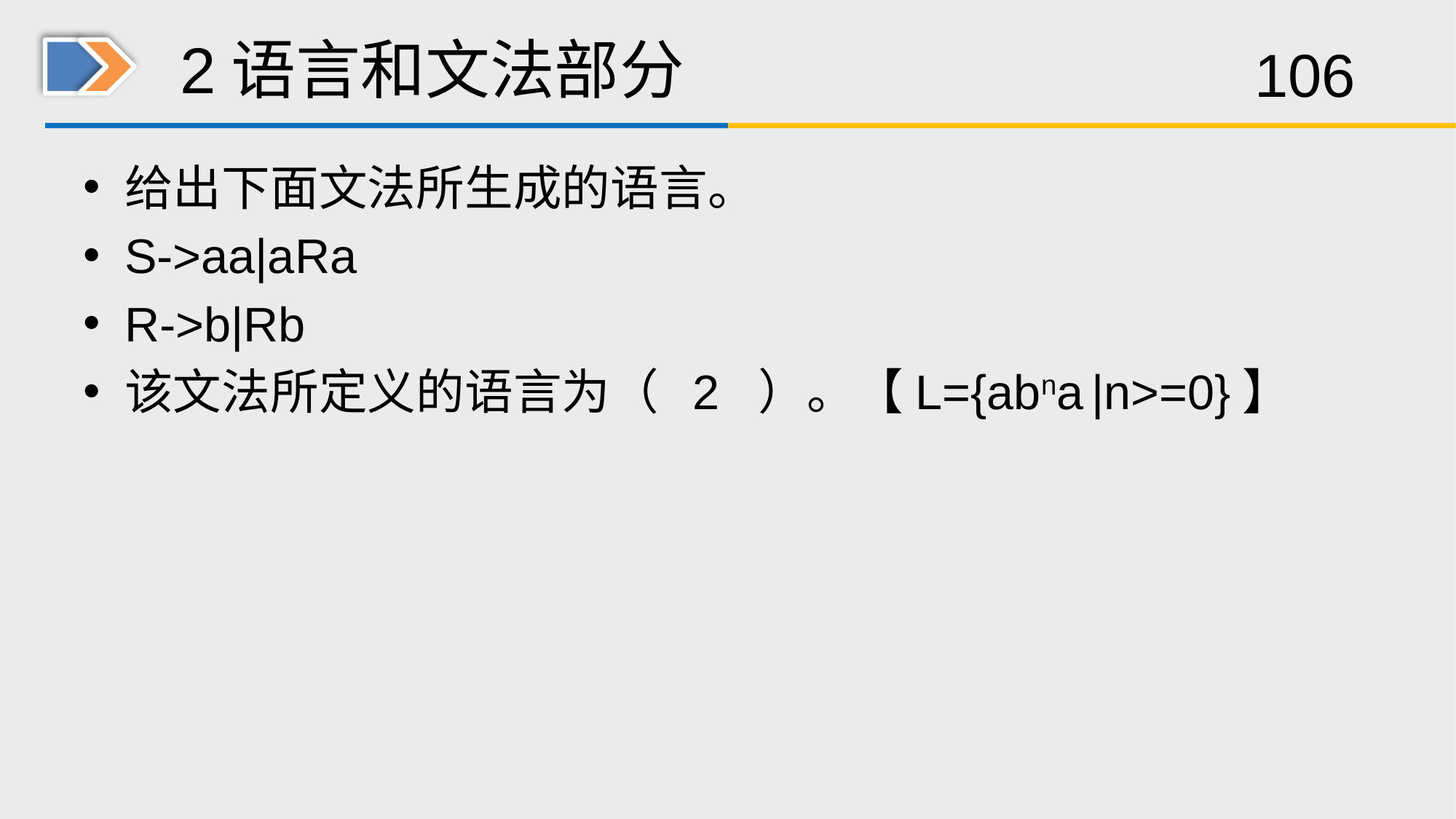

# 2语言和文法部分
106
给出下面文法所生成的语言。
S->aa|aRa
R->b|Rb
该文法所定义的语言为（  2  ）。【L={abna |n>=0}】